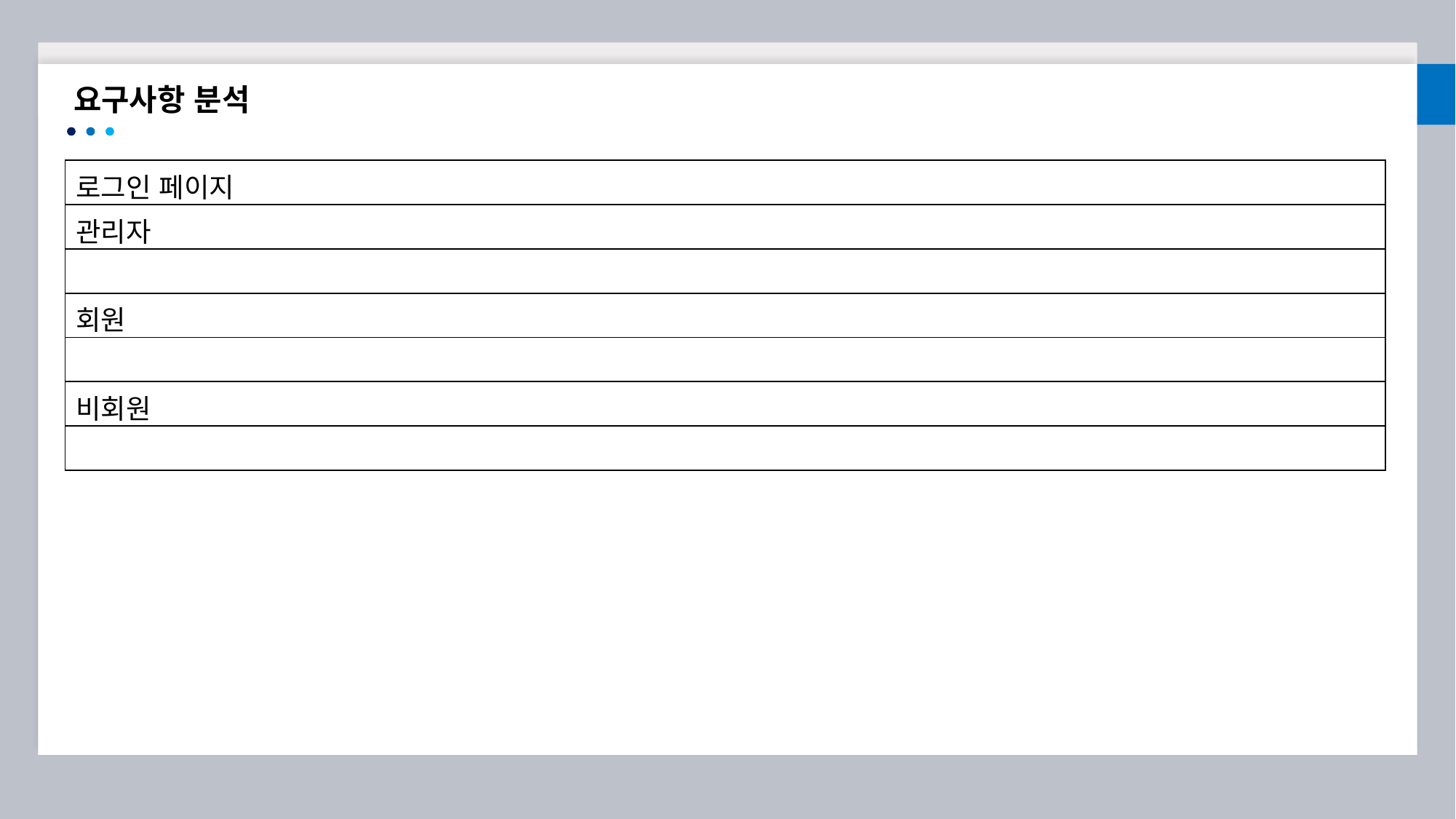

요구사항 분석

| 로그인 페이지 |
| --- |
| 관리자 |
|  |
| 회원 |
|  |
| 비회원 |
|  |